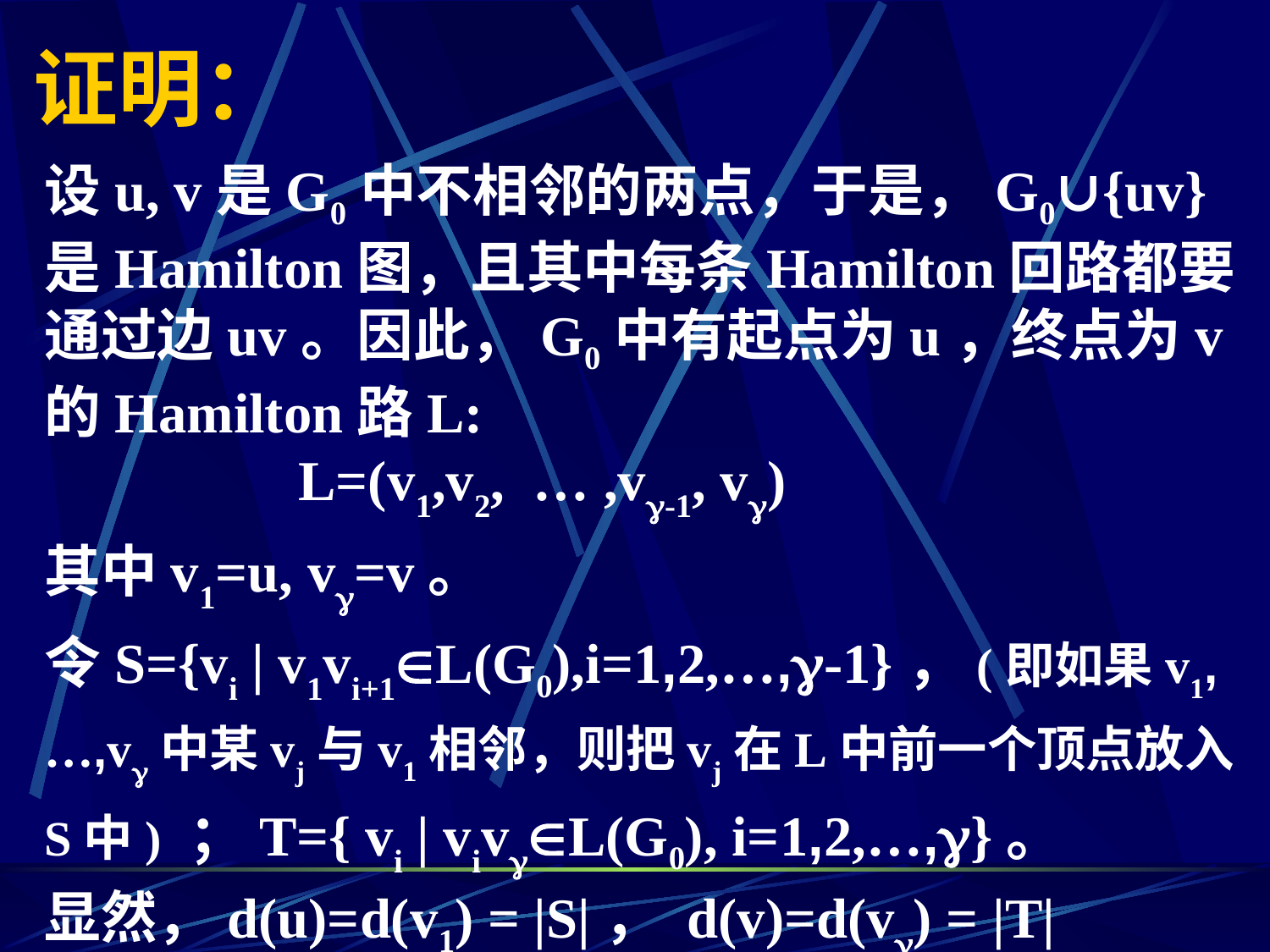

# 证明：
设u, v是G0中不相邻的两点，于是，G0∪{uv}是Hamilton图，且其中每条Hamilton回路都要通过边uv。因此，G0中有起点为u，终点为v的Hamilton路L:
		L=(v1,v2,  … ,vγ-1, vγ)
其中v1=u, vγ=v。
令S={vi | v1vi+1∈L(G0),i=1,2,…,γ-1}，(即如果v1,…,vγ中某vj与v1相邻，则把vj在L中前一个顶点放入S中) ；T={ vi | vivγ∈L(G0), i=1,2,…,γ}。
显然，d(u)=d(v1) = |S|， d(v)=d(vγ) = |T|